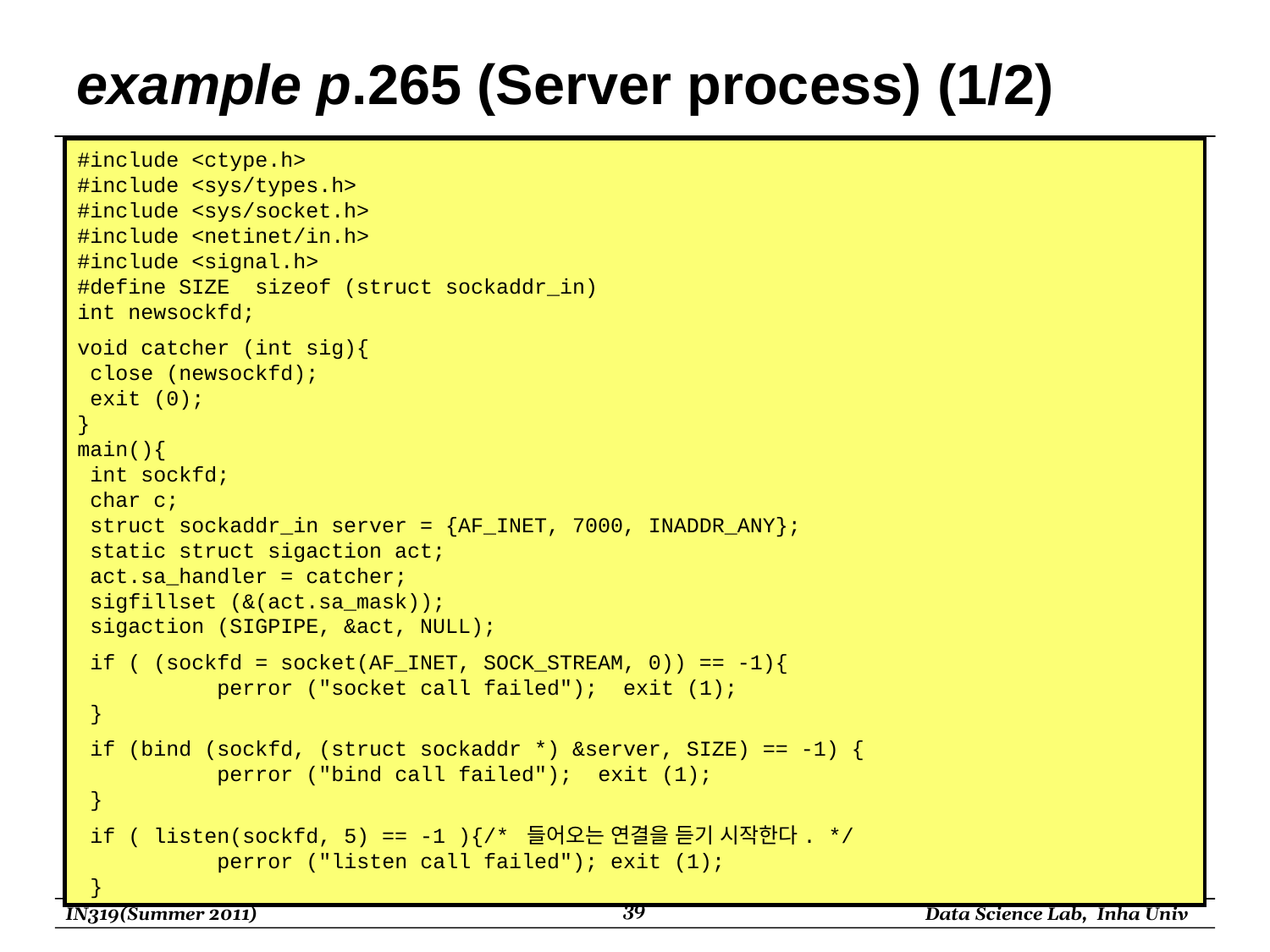

# example p.265 (Server process) (1/2)
#include <ctype.h>
#include <sys/types.h>
#include <sys/socket.h>
#include <netinet/in.h>
#include <signal.h>
#define SIZE  sizeof (struct sockaddr_in)
int newsockfd;
void catcher (int sig){
 close (newsockfd);
 exit (0);
}
main(){
 int sockfd;
 char c;
 struct sockaddr_in server = {AF_INET, 7000, INADDR_ANY};
 static struct sigaction act;
 act.sa_handler = catcher;
 sigfillset (&(act.sa_mask));
 sigaction (SIGPIPE, &act, NULL);
 if ( (sockfd = socket(AF_INET, SOCK_STREAM, 0)) == -1){
	 perror ("socket call failed");  exit (1);
 }
 if (bind (sockfd, (struct sockaddr *) &server, SIZE) == -1) {
	 perror ("bind call failed");	 exit (1);
 }
 if ( listen(sockfd, 5) == -1 ){/* 들어오는 연결을 듣기 시작한다. */
	 perror ("listen call failed"); exit (1);
 }

39